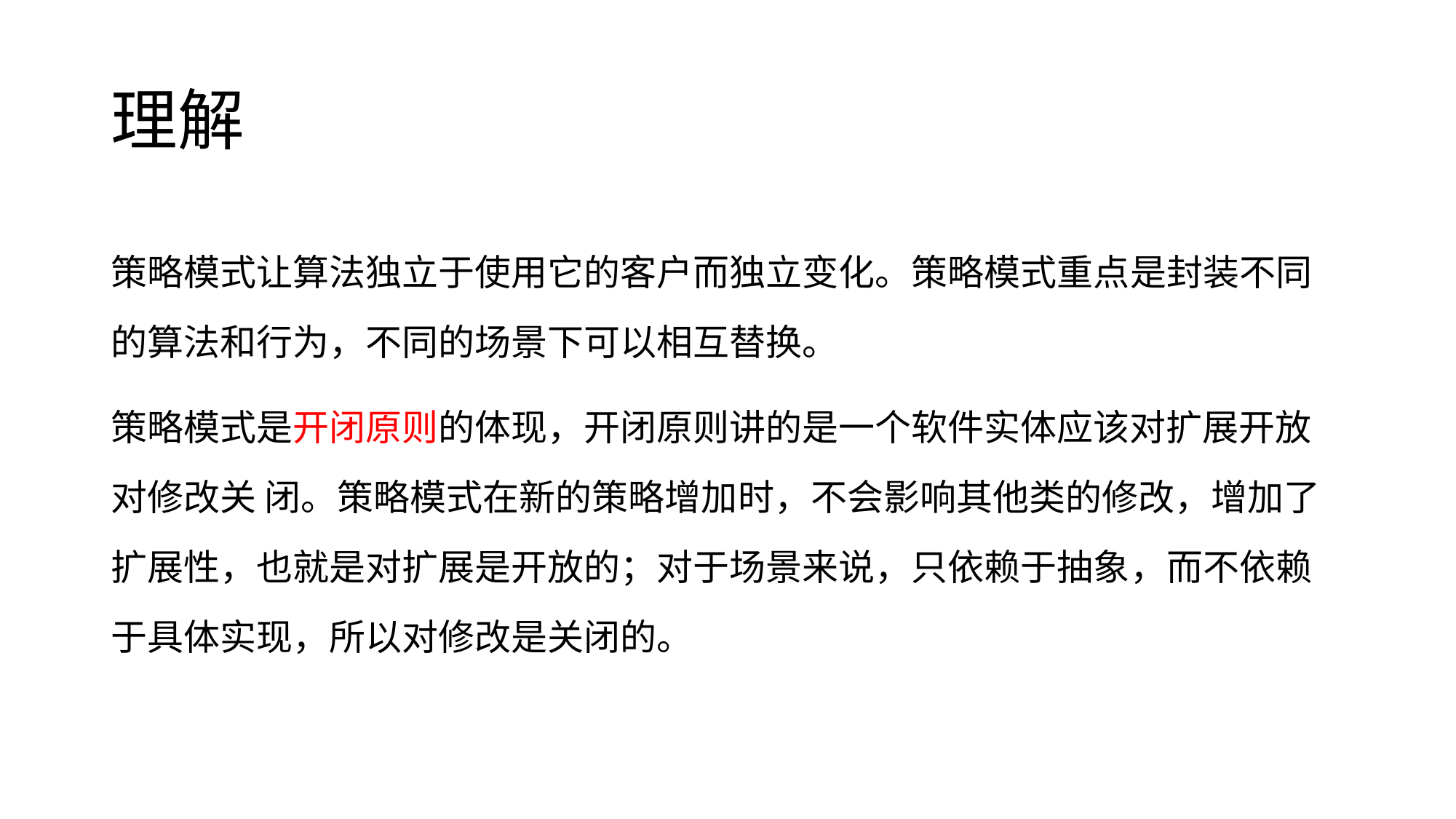

# 理解
策略模式让算法独立于使用它的客户而独立变化。策略模式重点是封装不同的算法和行为，不同的场景下可以相互替换。
策略模式是开闭原则的体现，开闭原则讲的是一个软件实体应该对扩展开放对修改关 闭。策略模式在新的策略增加时，不会影响其他类的修改，增加了扩展性，也就是对扩展是开放的；对于场景来说，只依赖于抽象，而不依赖于具体实现，所以对修改是关闭的。